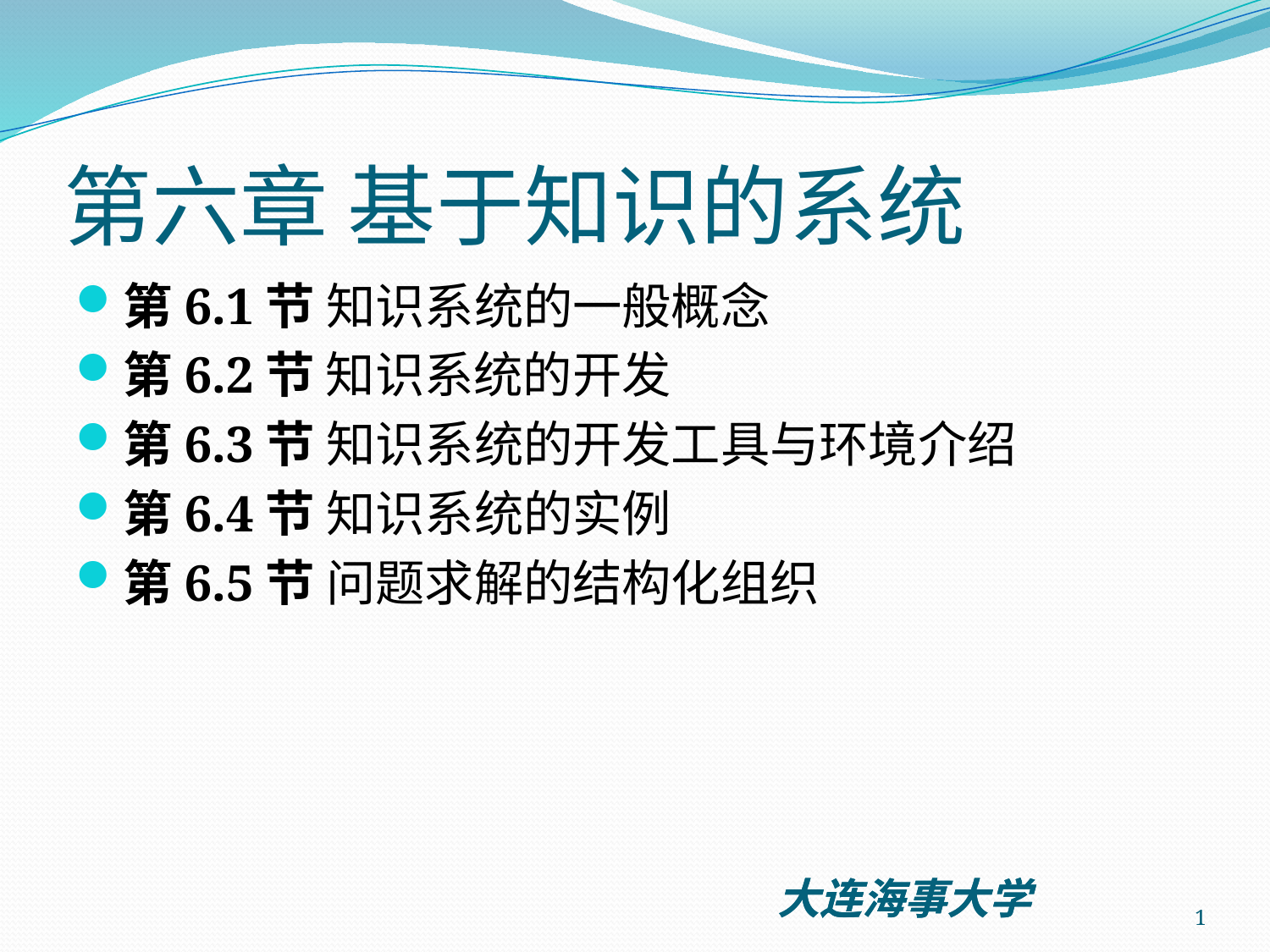

# 第六章 基于知识的系统
第6.1节 知识系统的一般概念
第6.2节 知识系统的开发
第6.3节 知识系统的开发工具与环境介绍
第6.4节 知识系统的实例
第6.5节 问题求解的结构化组织

1